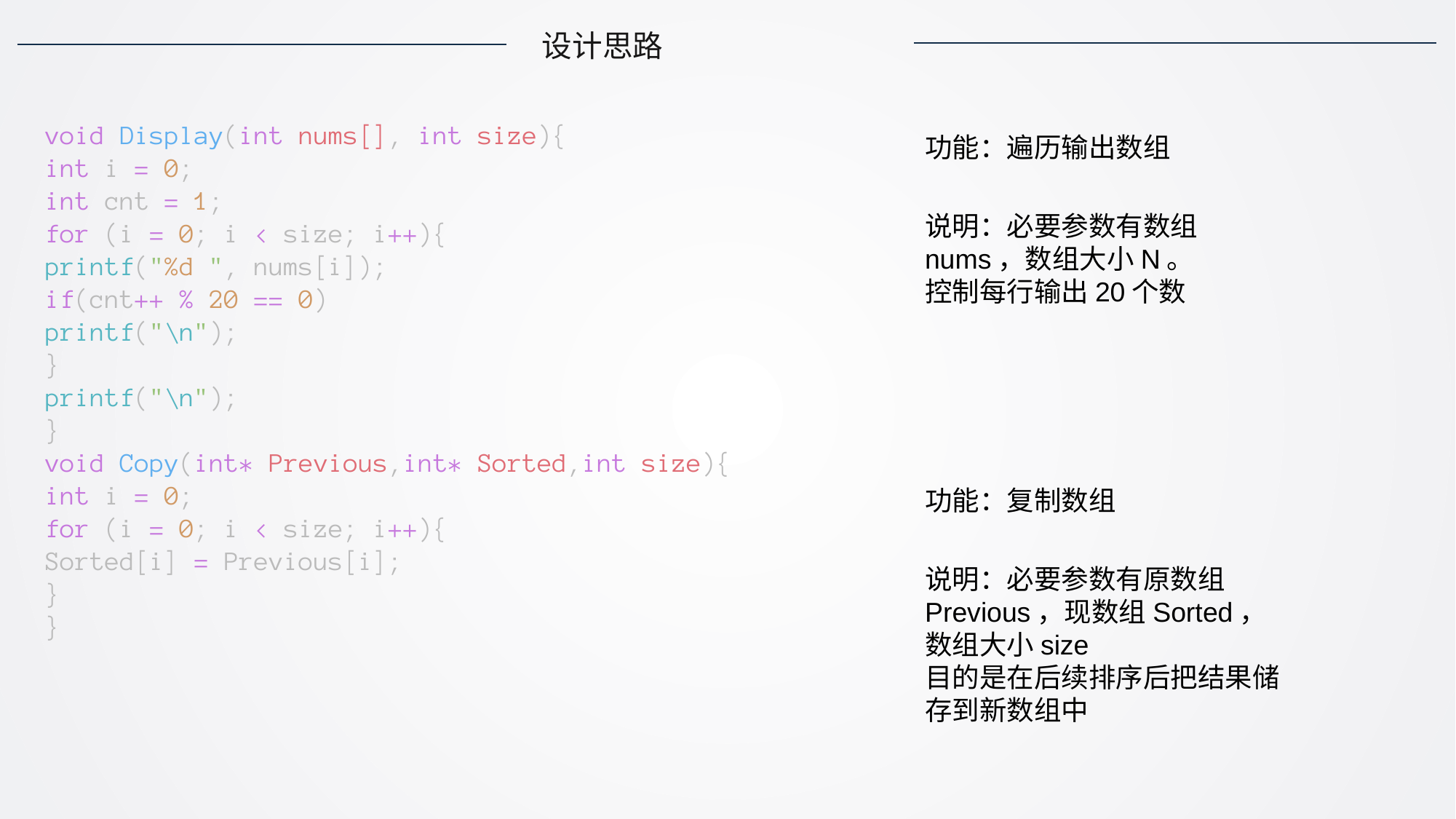

设计思路

void Display(int nums[], int size){
int i = 0;
int cnt = 1;
for (i = 0; i < size; i++){
printf("%d ", nums[i]);
if(cnt++ % 20 == 0)
printf("\n");
}
printf("\n");
}
void Copy(int* Previous,int* Sorted,int size){
int i = 0;
for (i = 0; i < size; i++){
Sorted[i] = Previous[i];
}
}

功能：遍历输出数组
说明：必要参数有数组nums，数组大小N。
控制每行输出20个数
功能：复制数组
说明：必要参数有原数组Previous，现数组Sorted，数组大小size
目的是在后续排序后把结果储存到新数组中